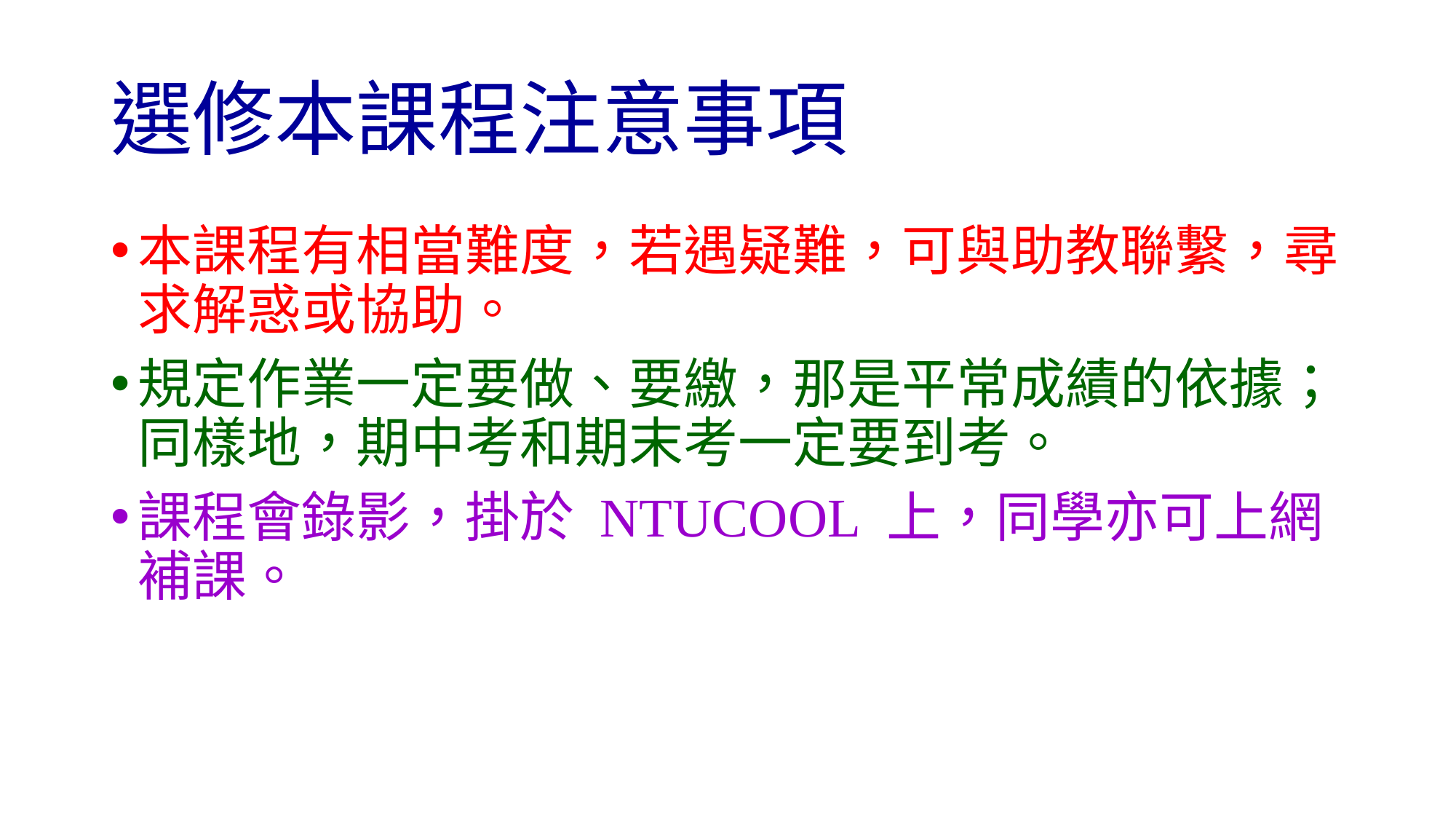

# 選修本課程注意事項
本課程有相當難度，若遇疑難，可與助教聯繫，尋求解惑或協助。
規定作業一定要做、要繳，那是平常成績的依據；同樣地，期中考和期末考一定要到考。
課程會錄影，掛於 NTUCOOL 上，同學亦可上網補課。